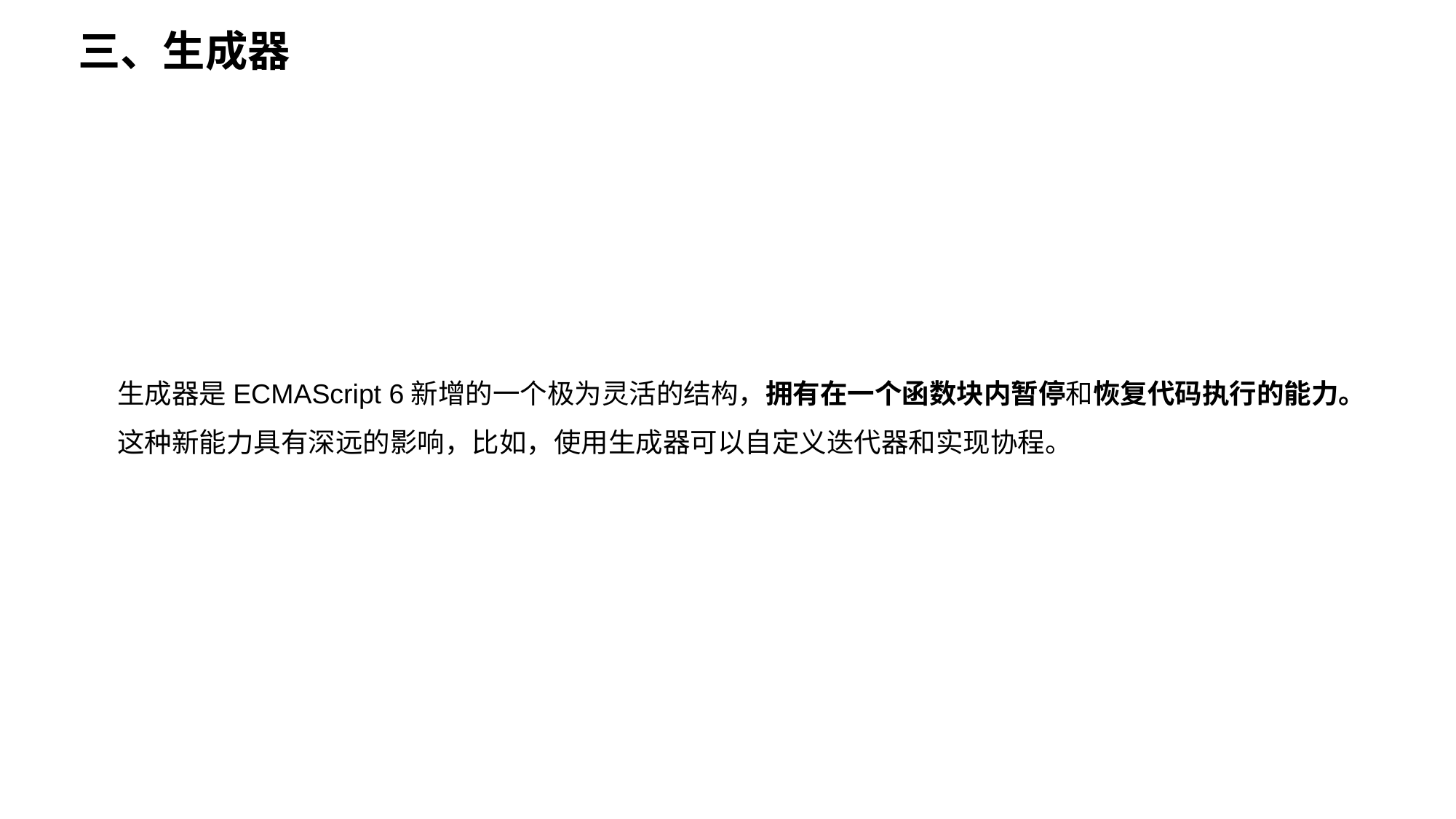

三、生成器
生成器是ECMAScript 6新增的一个极为灵活的结构，拥有在一个函数块内暂停和恢复代码执行的能力。这种新能力具有深远的影响，比如，使用生成器可以自定义迭代器和实现协程。